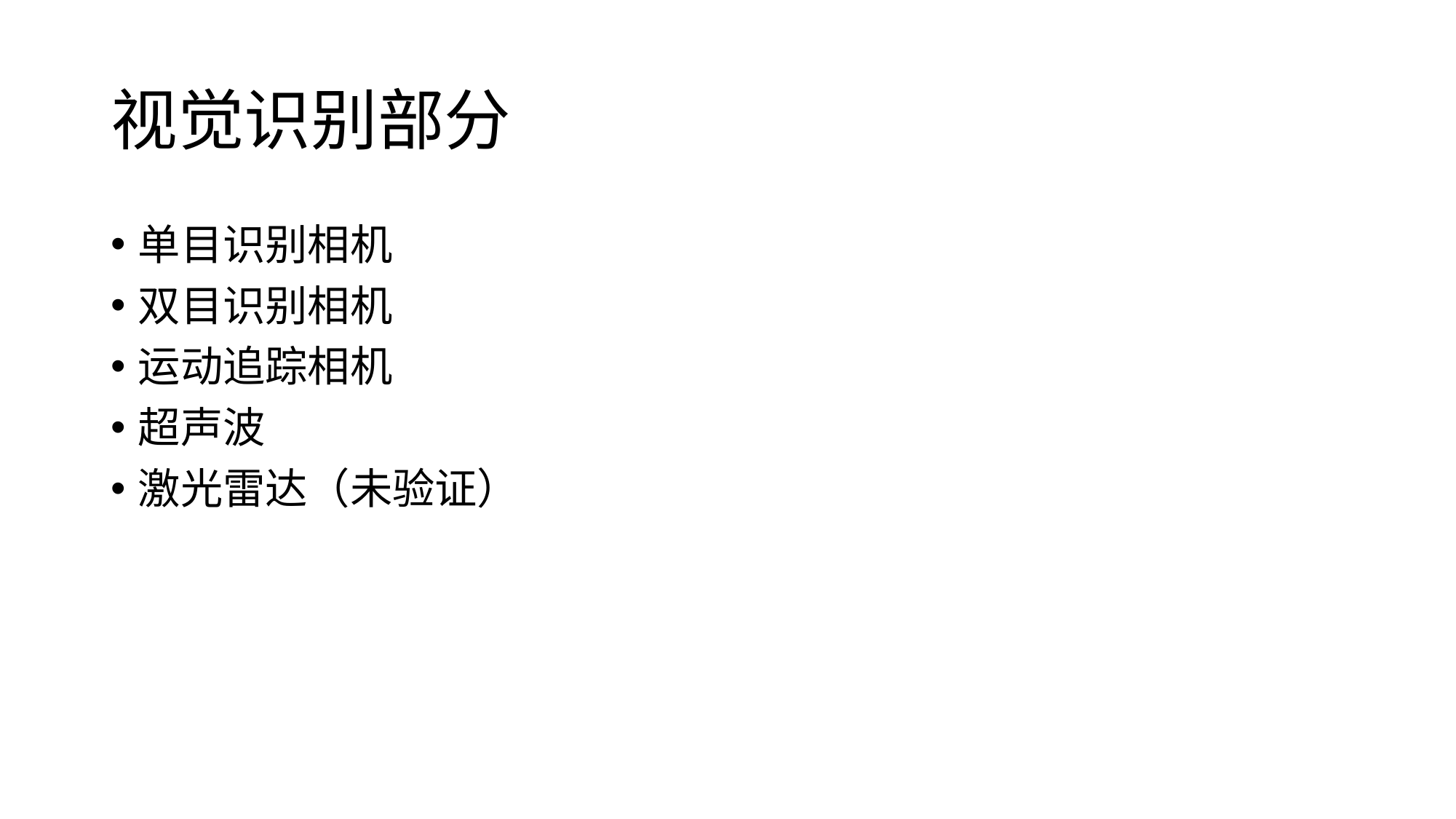

# 视觉识别部分
单目识别相机
双目识别相机
运动追踪相机
超声波
激光雷达（未验证）